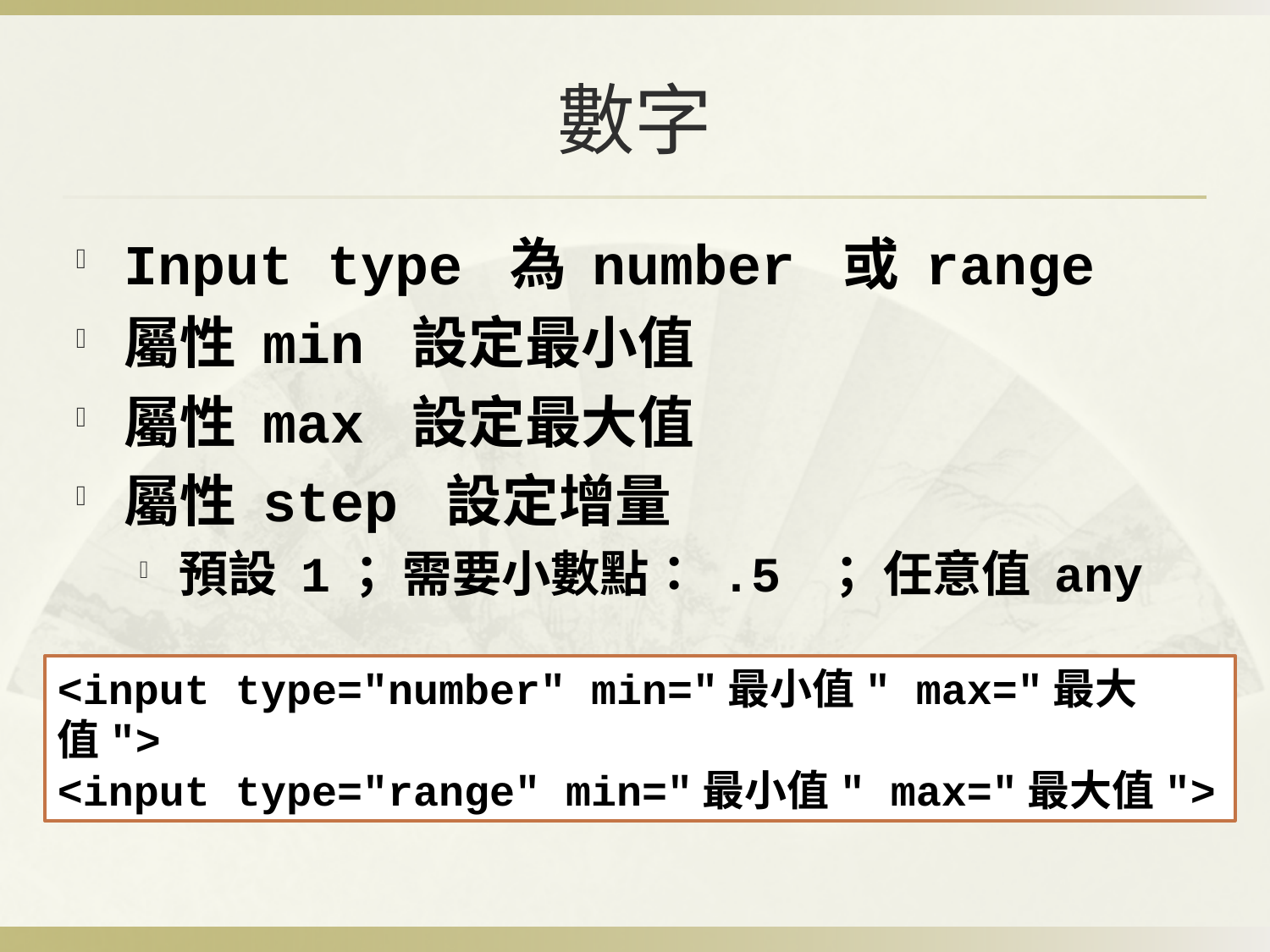

# 數字
Input type 為 number 或 range
屬性 min 設定最小值
屬性 max 設定最大值
屬性 step 設定增量
預設 1； 需要小數點： .5 ； 任意值 any
<input type="number" min="最小值" max="最大值">
<input type="range" min="最小值" max="最大值">